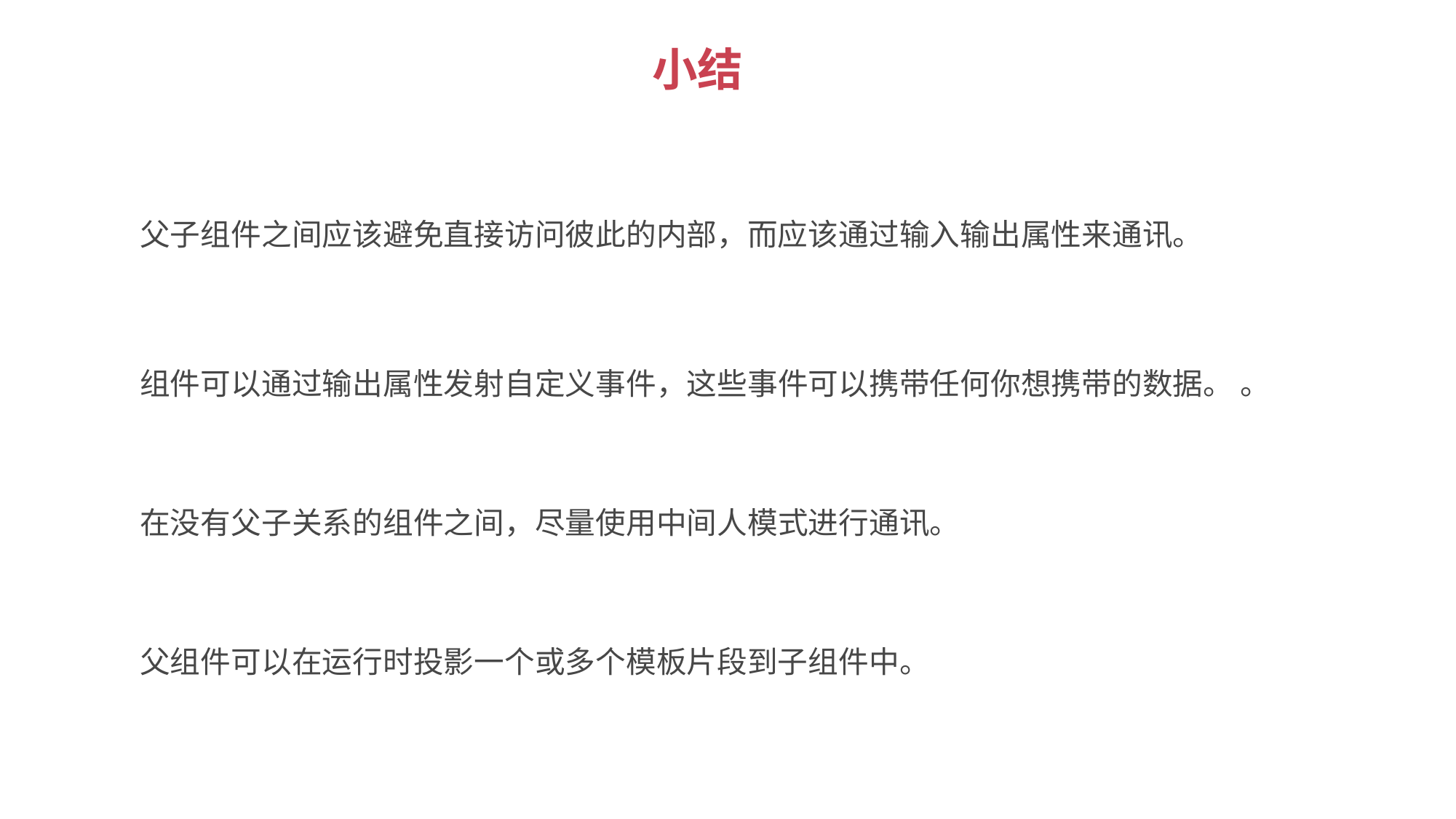

小结
父子组件之间应该避免直接访问彼此的内部，而应该通过输入输出属性来通讯。
组件可以通过输出属性发射自定义事件，这些事件可以携带任何你想携带的数据。 。
在没有父子关系的组件之间，尽量使用中间人模式进行通讯。
父组件可以在运行时投影一个或多个模板片段到子组件中。